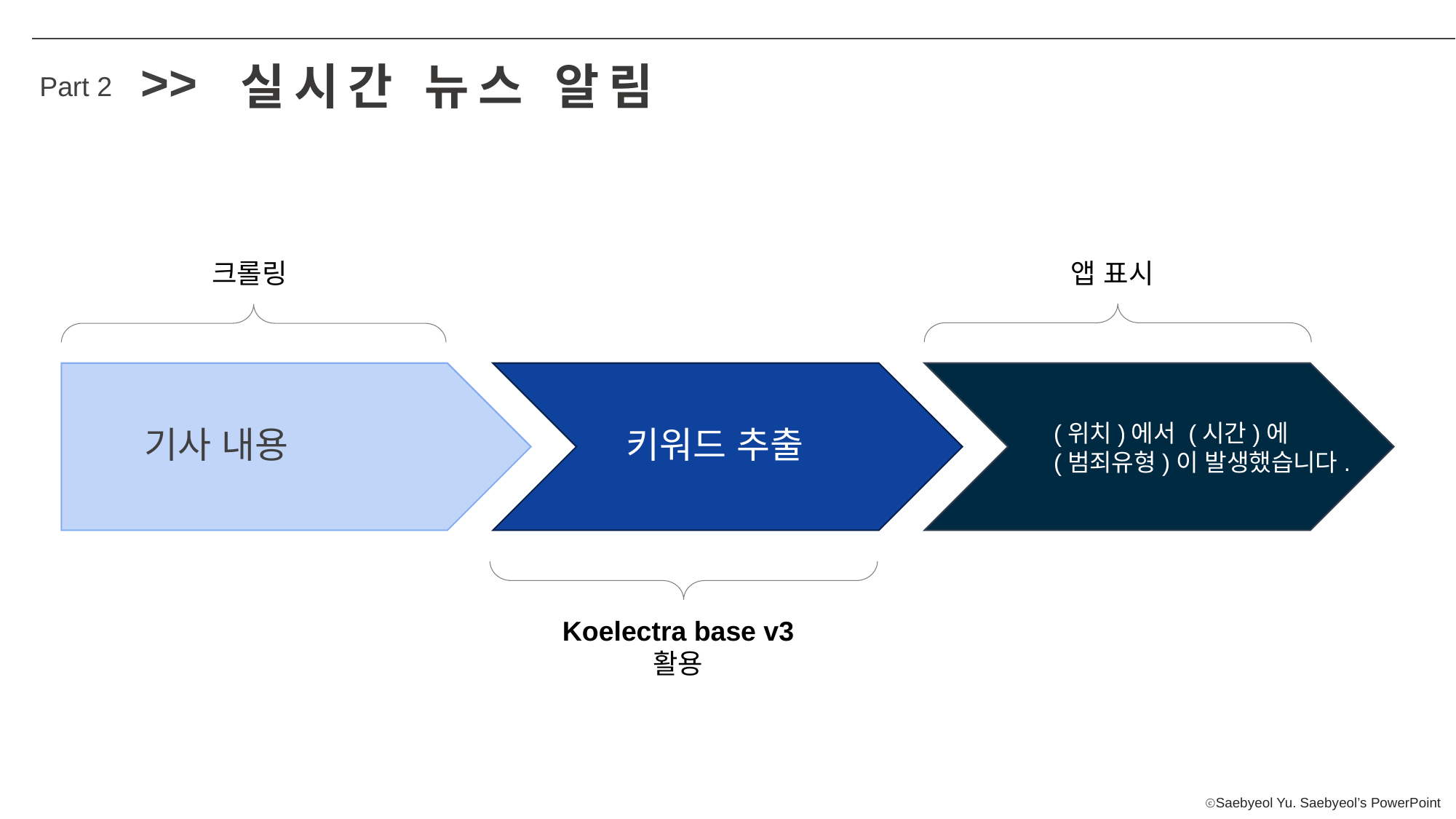

>>
실시간 뉴스 알림
Part 2

크롤링
앱 표시

(위치)에서 (시간)에
(범죄유형)이 발생했습니다.
키워드 추출
기사 내용
Koelectra base v3
활용